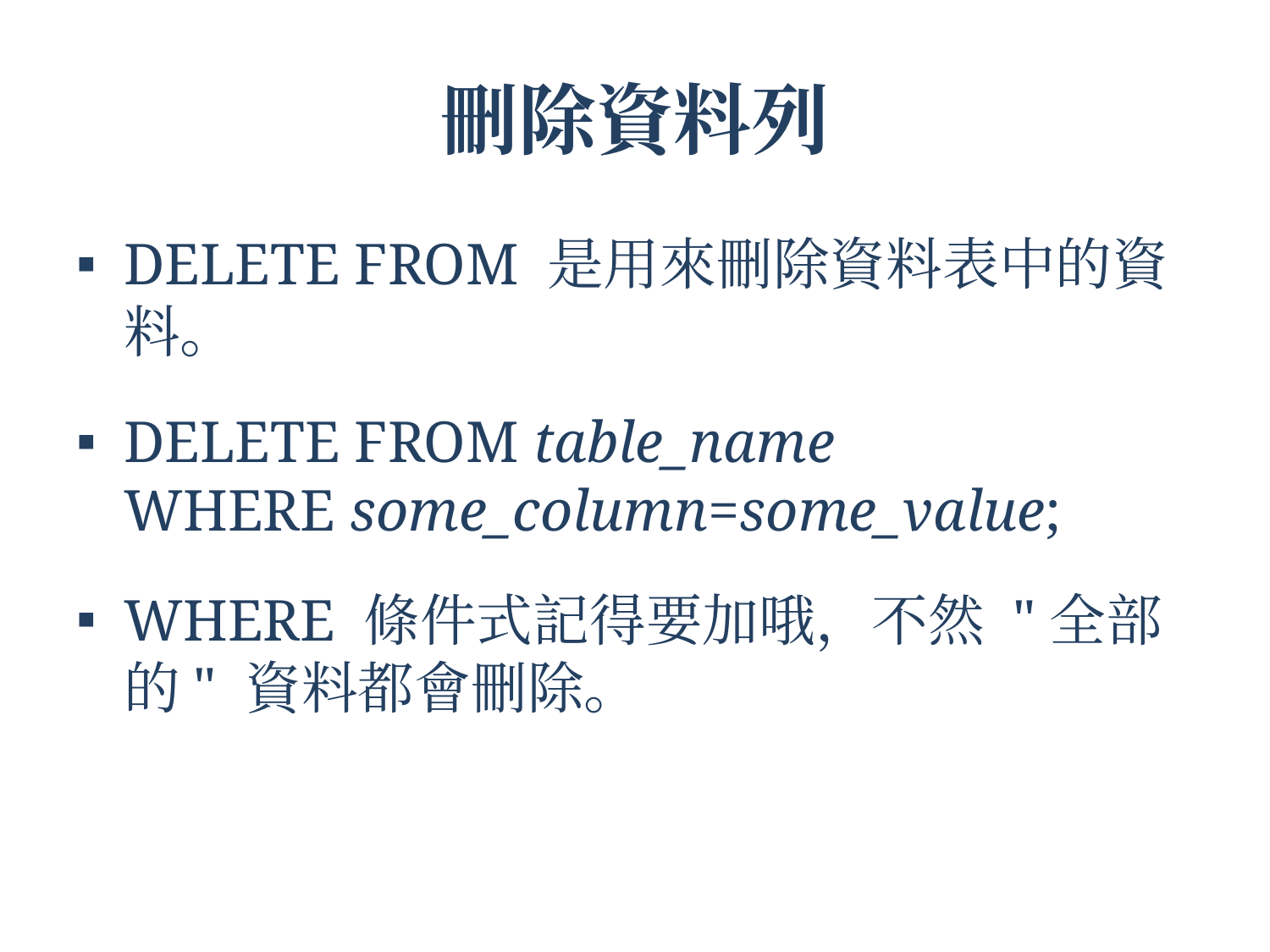

# 刪除資料列
DELETE FROM 是用來刪除資料表中的資料。
DELETE FROM table_name
WHERE some_column=some_value;
WHERE 條件式記得要加哦，不然 "全部的" 資料都會刪除。